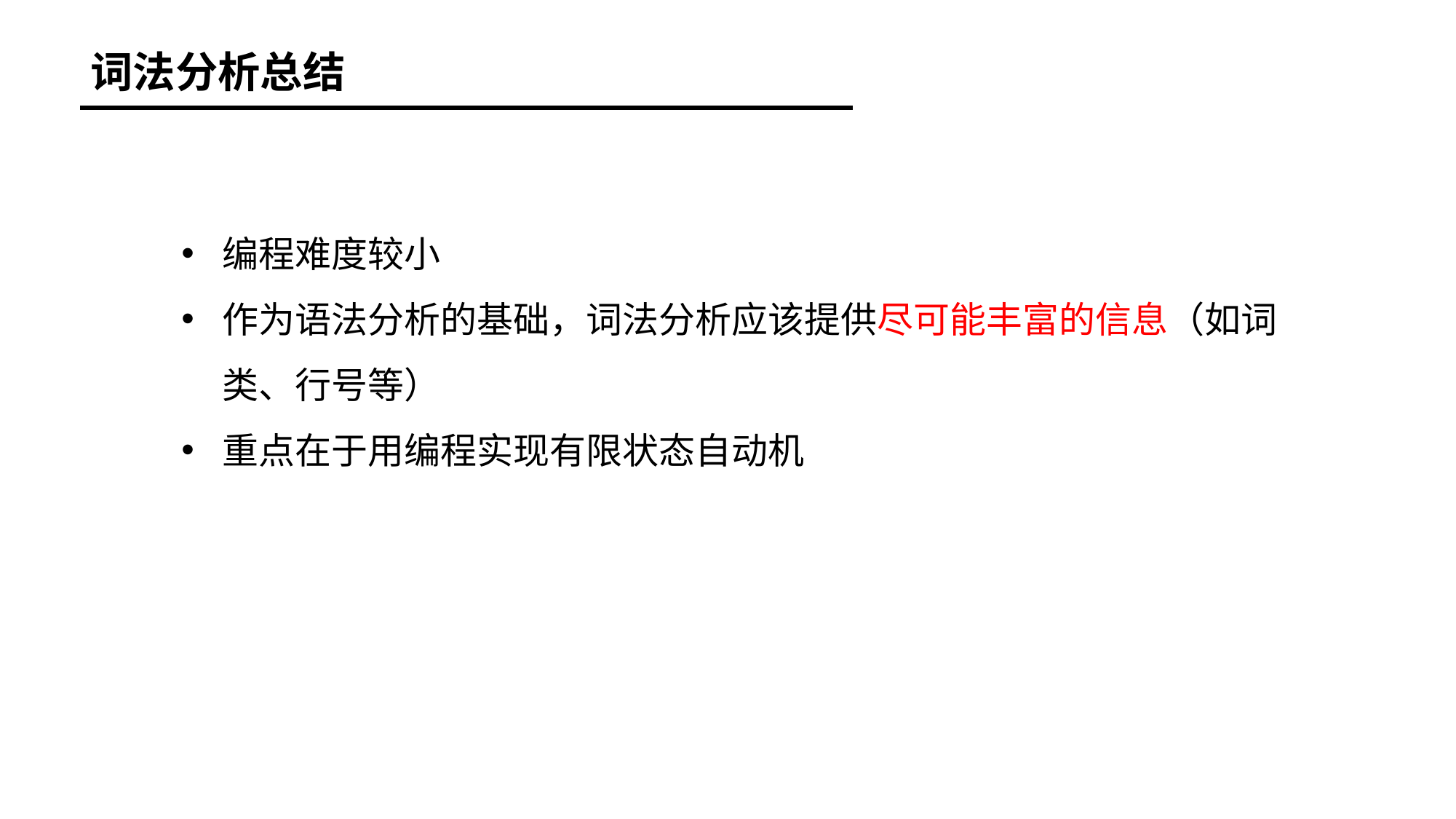

词法分析总结
编程难度较小
作为语法分析的基础，词法分析应该提供尽可能丰富的信息（如词类、行号等）
重点在于用编程实现有限状态自动机